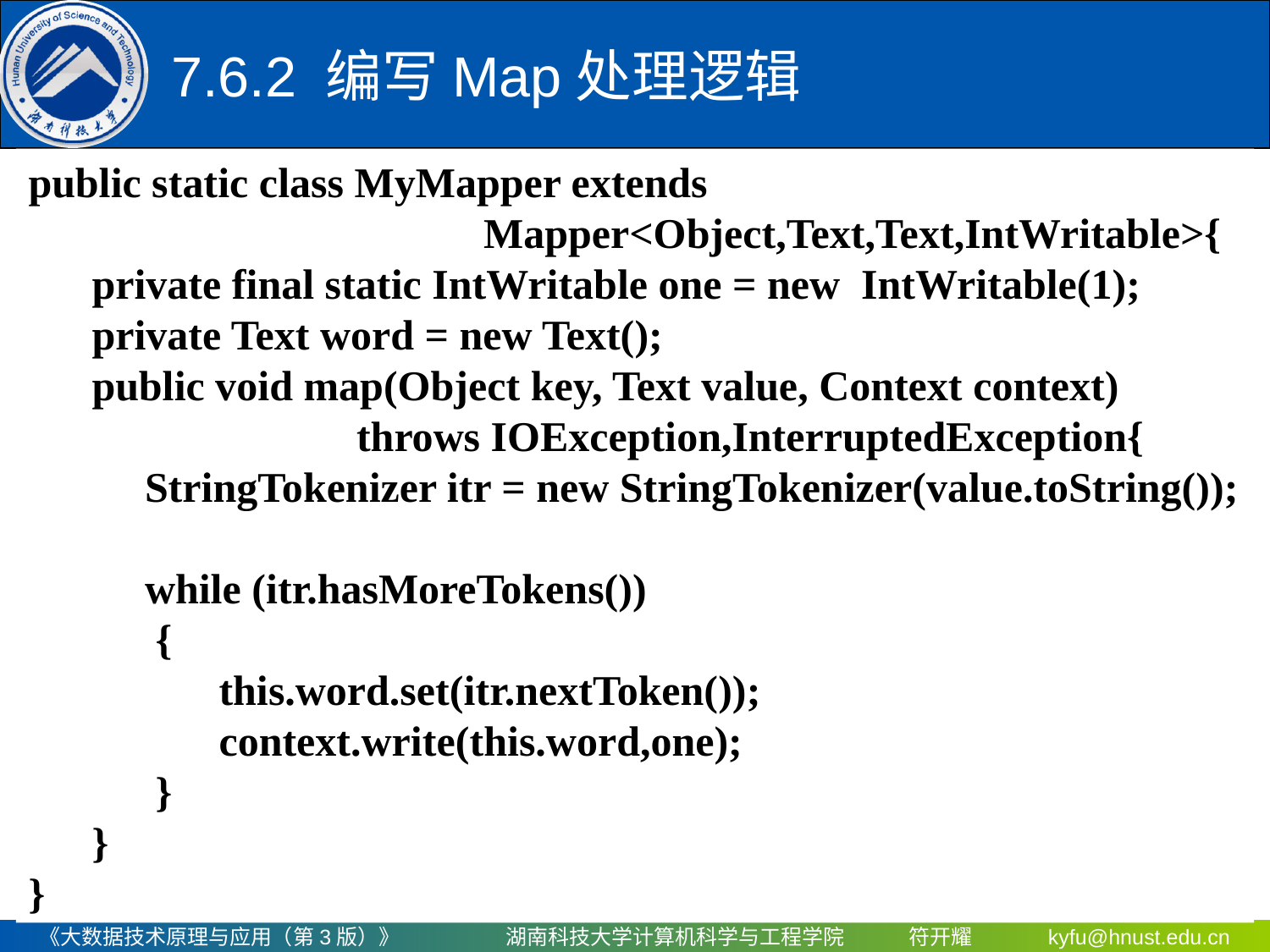

7.6.2 编写Map处理逻辑
public static class MyMapper extends
                                           Mapper<Object,Text,Text,IntWritable>{
      private final static IntWritable one = new  IntWritable(1);
      private Text word = new Text();
      public void map(Object key, Text value, Context context)
                               throws IOException,InterruptedException{
           StringTokenizer itr = new StringTokenizer(value.toString());
           while (itr.hasMoreTokens())
	{
	      this.word.set(itr.nextToken());
	      context.write(this.word,one);
	}
      }
}